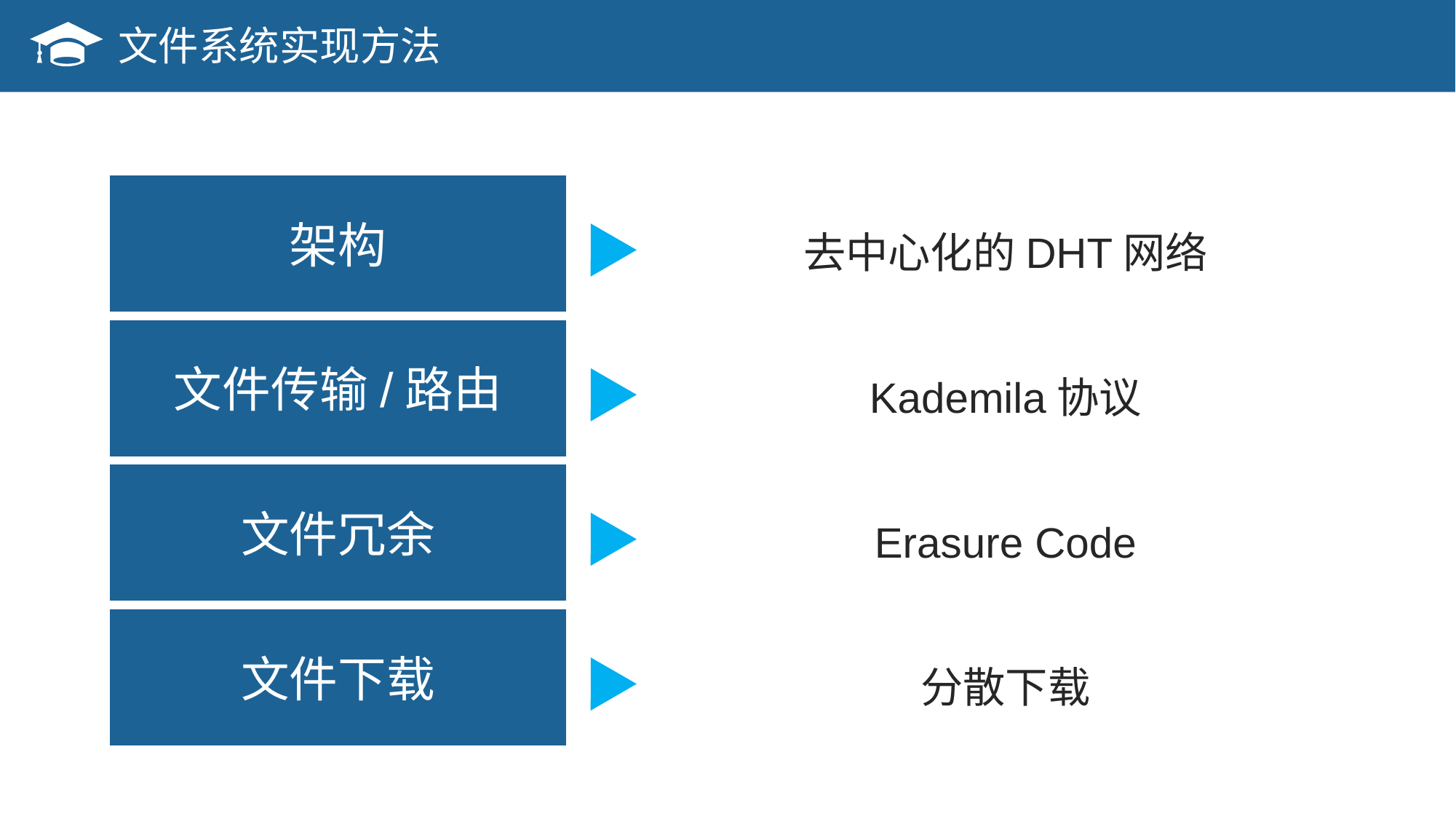

文件系统实现方法

架构
去中心化的DHT网络

文件传输/路由
Kademila协议

文件冗余
Erasure Code

文件下载
分散下载